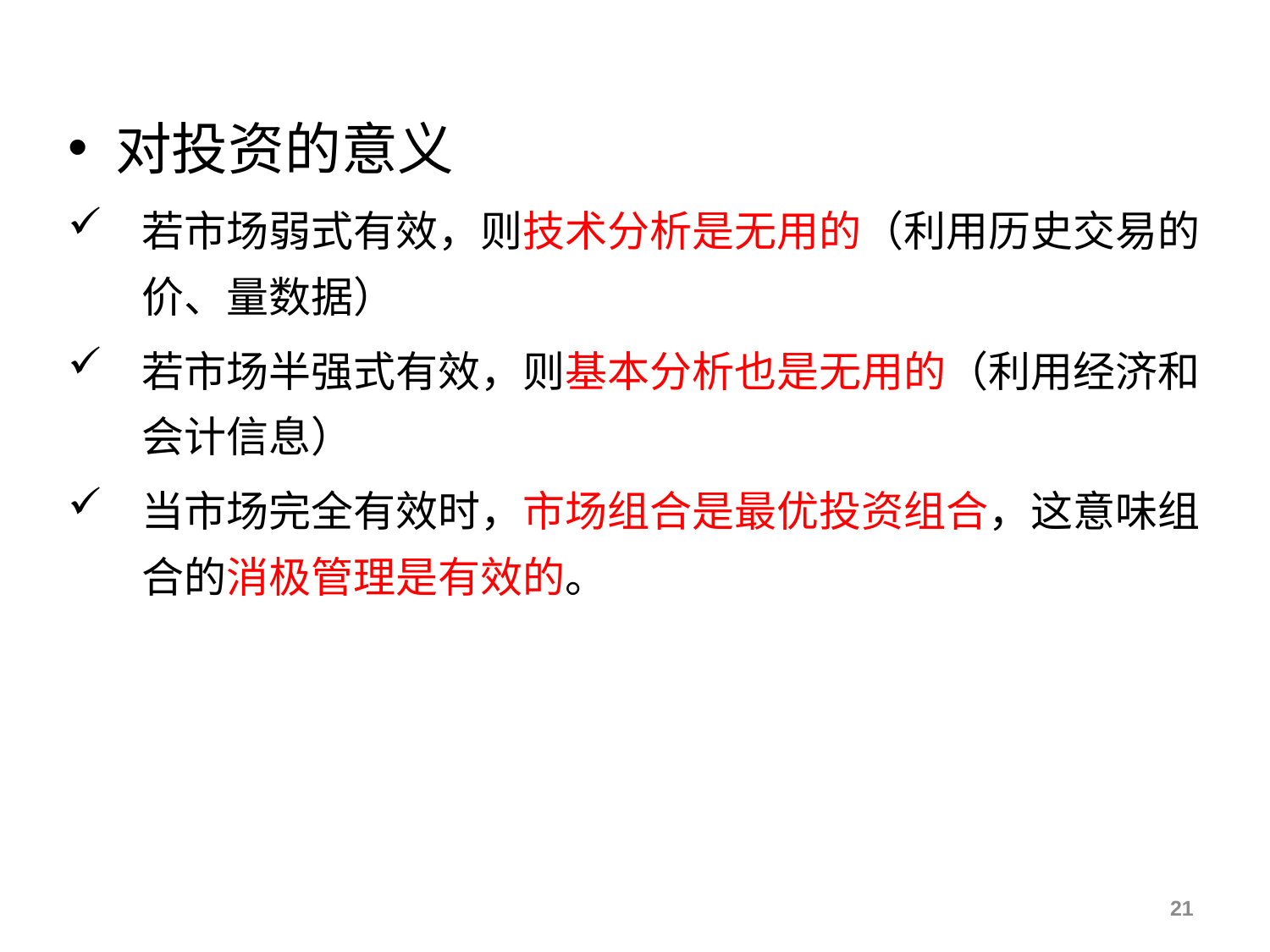

对投资的意义
若市场弱式有效，则技术分析是无用的（利用历史交易的价、量数据）
若市场半强式有效，则基本分析也是无用的（利用经济和会计信息）
当市场完全有效时，市场组合是最优投资组合，这意味组合的消极管理是有效的。
21